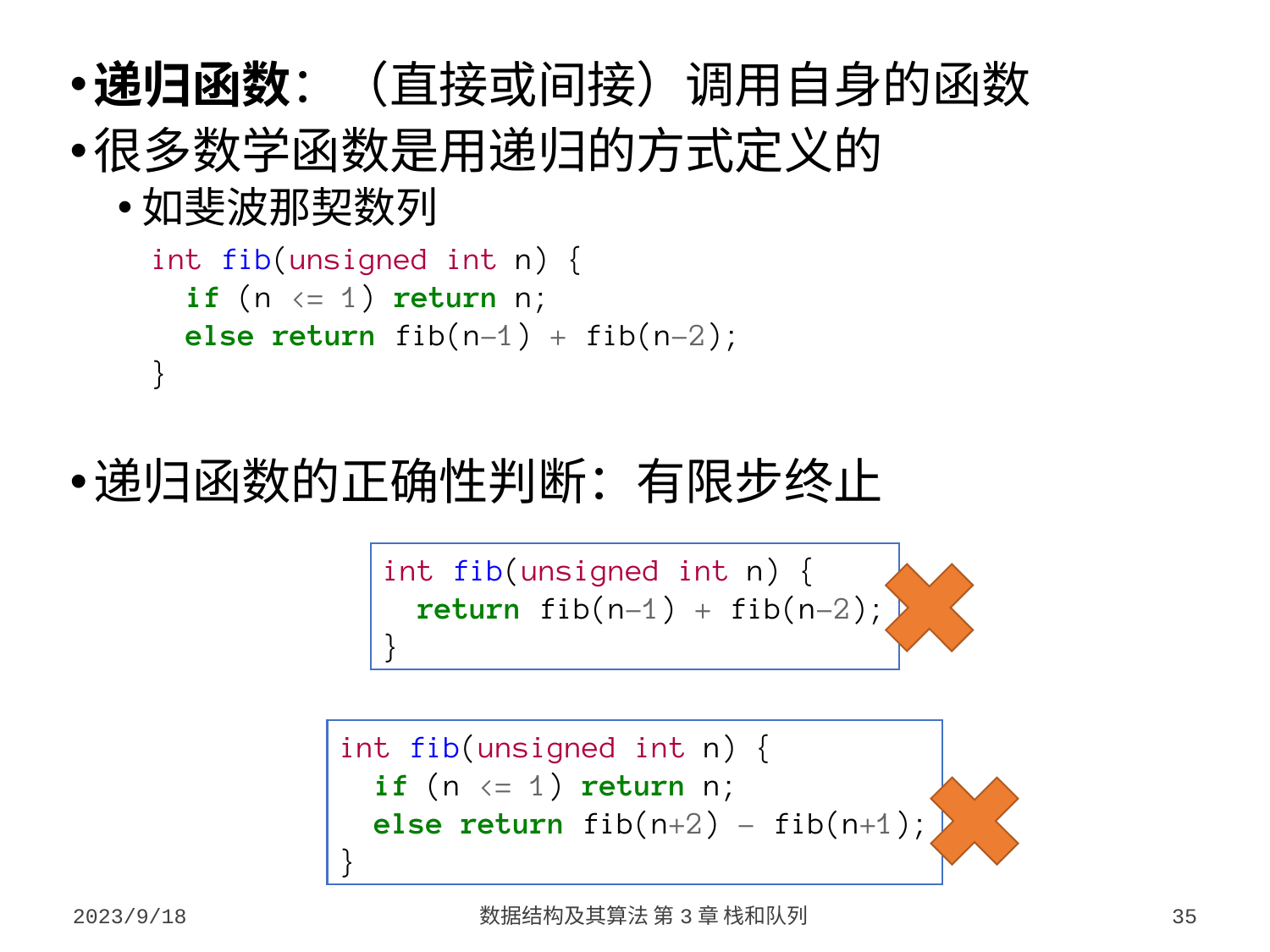

递归函数：（直接或间接）调用自身的函数
很多数学函数是用递归的方式定义的
如斐波那契数列

递归函数的正确性判断：有限步终止
int fib(unsigned int n) {
  if (n <= 1) return n;
  else return fib(n-1) + fib(n-2);
}
int fib(unsigned int n) {
  return fib(n-1) + fib(n-2);
}

int fib(unsigned int n) {
  if (n <= 1) return n;
  else return fib(n+2) - fib(n+1);
}

2023/9/18
数据结构及其算法 第3章 栈和队列
35